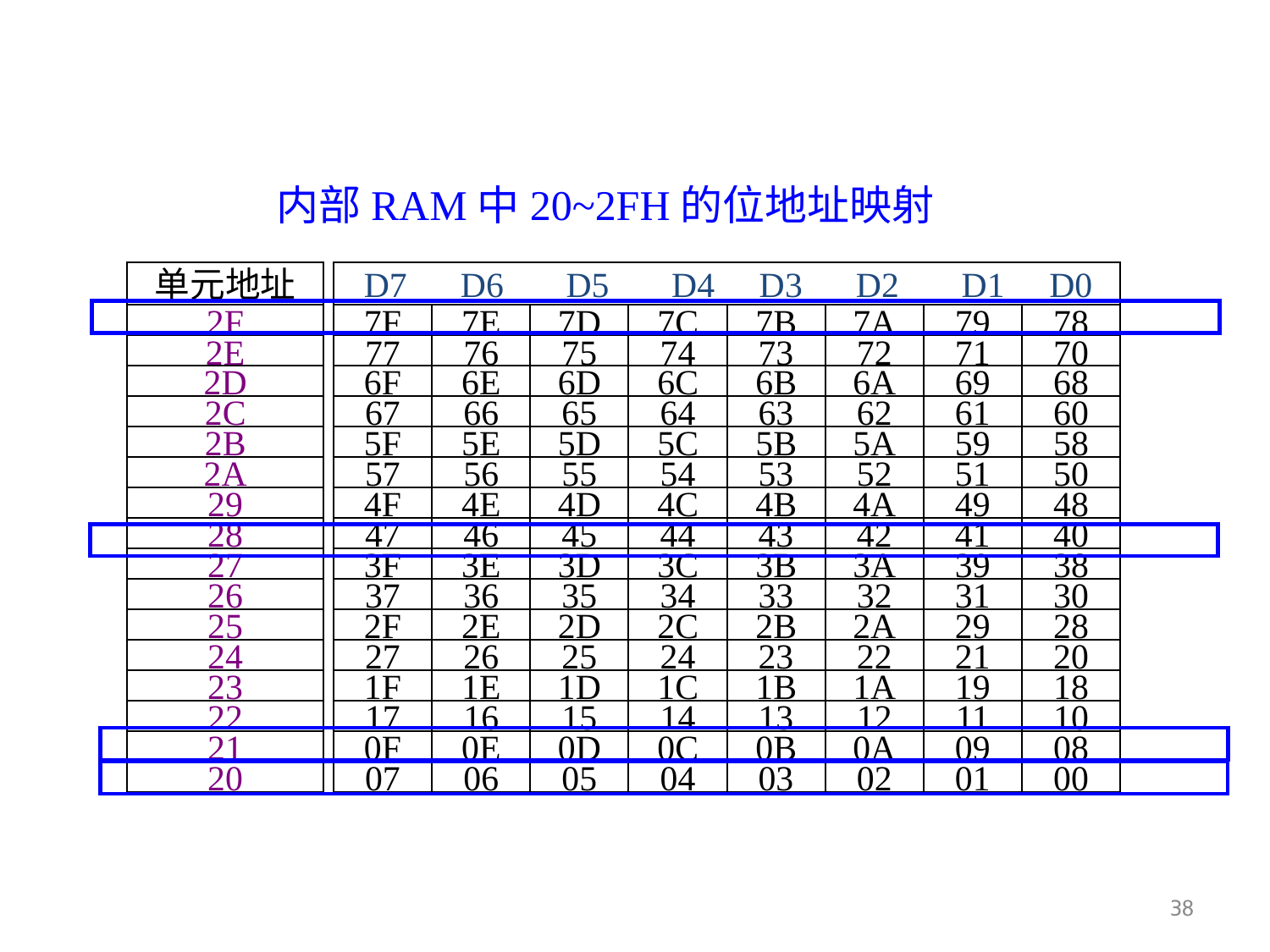

# 2.2.2  片内数据存储器
内部RAM中20~2FH的位地址映射
单元地址
  D7      D6       D5       D4     D3      D2       D1     D0
2F
7F
7E
7D
7C
7B
7A
79
78
2E
77
76
75
74
73
72
71
70
2D
6F
6E
6D
6C
6B
6A
69
68
2C
67
66
65
64
63
62
61
60
2B
5F
5E
5D
5C
5B
5A
59
58
2A
57
56
55
54
53
52
51
50
29
4F
4E
4D
4C
4B
4A
49
48
28
47
46
45
44
43
42
41
40
27
3F
3E
3D
3C
3B
3A
39
38
26
37
36
35
34
33
32
31
30
25
2F
2E
2D
2C
2B
2A
29
28
24
27
26
25
24
23
22
21
20
23
1F
1E
1D
1C
1B
1A
19
18
22
17
16
15
14
13
12
11
10
21
0F
0E
0D
0C
0B
0A
09
08
20
07
06
05
04
03
02
01
00

38